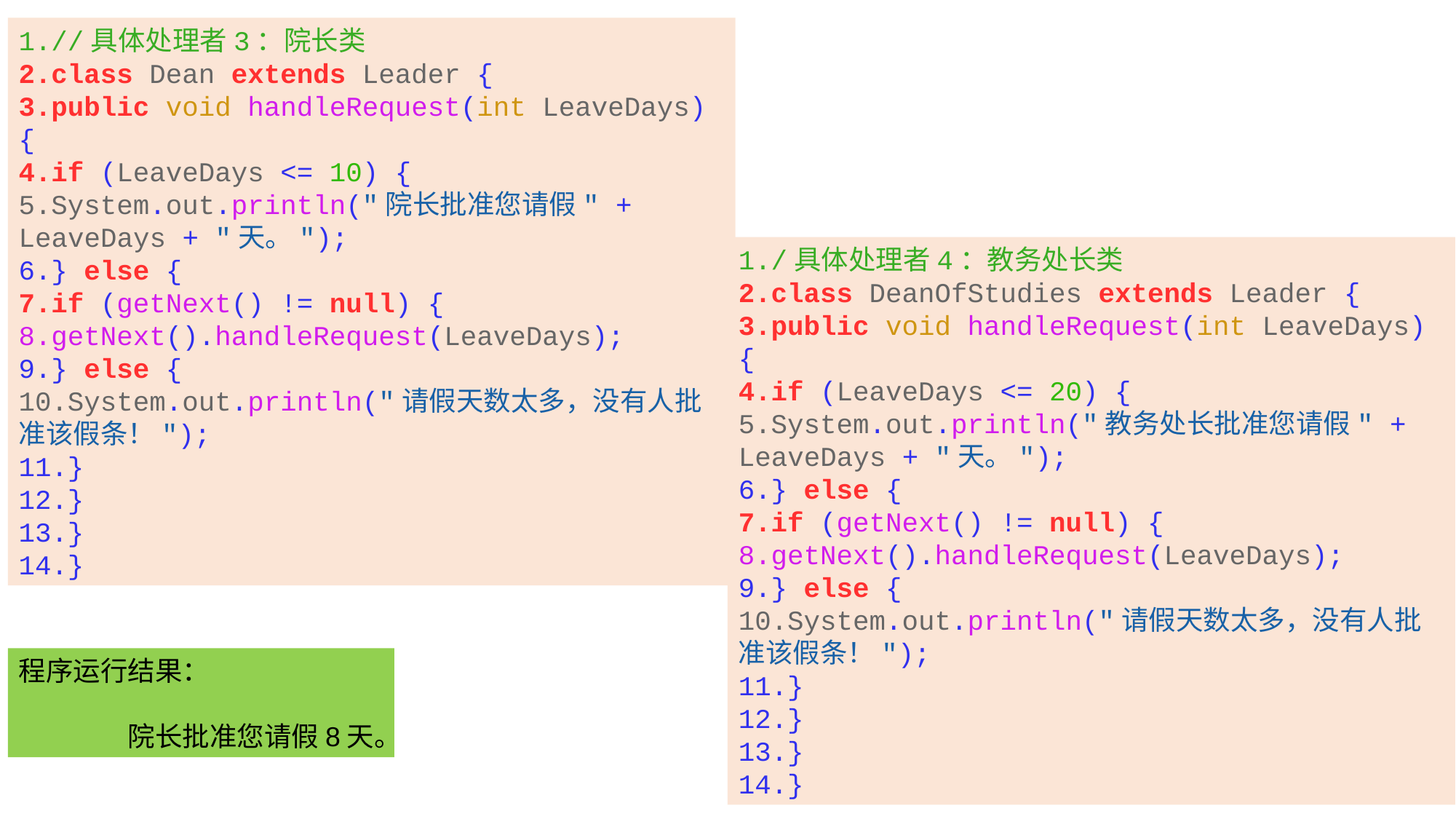

//具体处理者3：院长类
class Dean extends Leader {
public void handleRequest(int LeaveDays) {
if (LeaveDays <= 10) {
System.out.println("院长批准您请假" + LeaveDays + "天。");
} else {
if (getNext() != null) {
getNext().handleRequest(LeaveDays);
} else {
System.out.println("请假天数太多，没有人批准该假条！");
}
}
}
}
/具体处理者4：教务处长类
class DeanOfStudies extends Leader {
public void handleRequest(int LeaveDays) {
if (LeaveDays <= 20) {
System.out.println("教务处长批准您请假" + LeaveDays + "天。");
} else {
if (getNext() != null) {
getNext().handleRequest(LeaveDays);
} else {
System.out.println("请假天数太多，没有人批准该假条！");
}
}
}
}
程序运行结果：

	院长批准您请假8天。